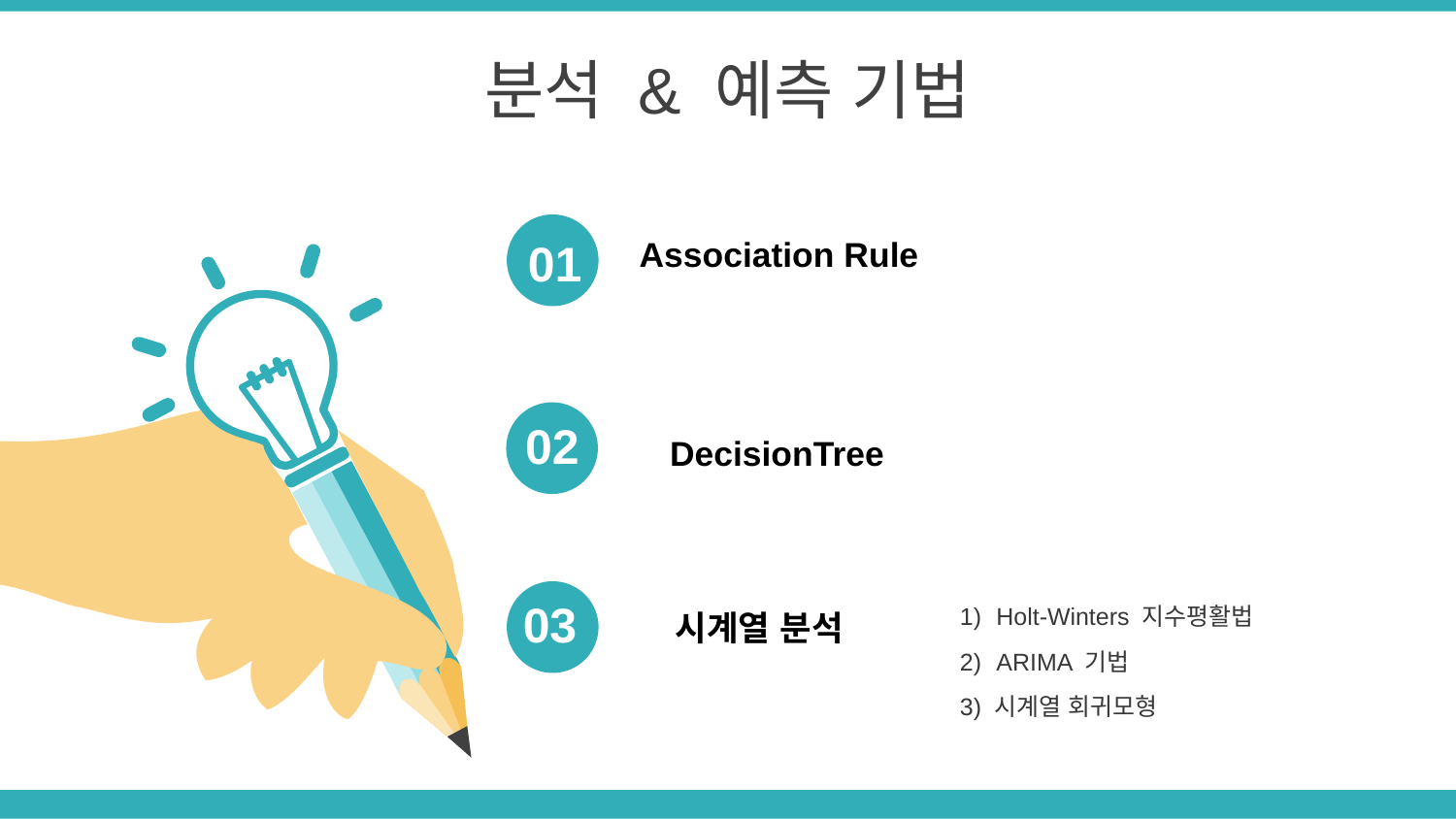

분석 & 예측 기법

Association Rule
01

02

DecisionTree

03
Holt-Winters 지수평활법
ARIMA 기법
3) 시계열 회귀모형
시계열 분석